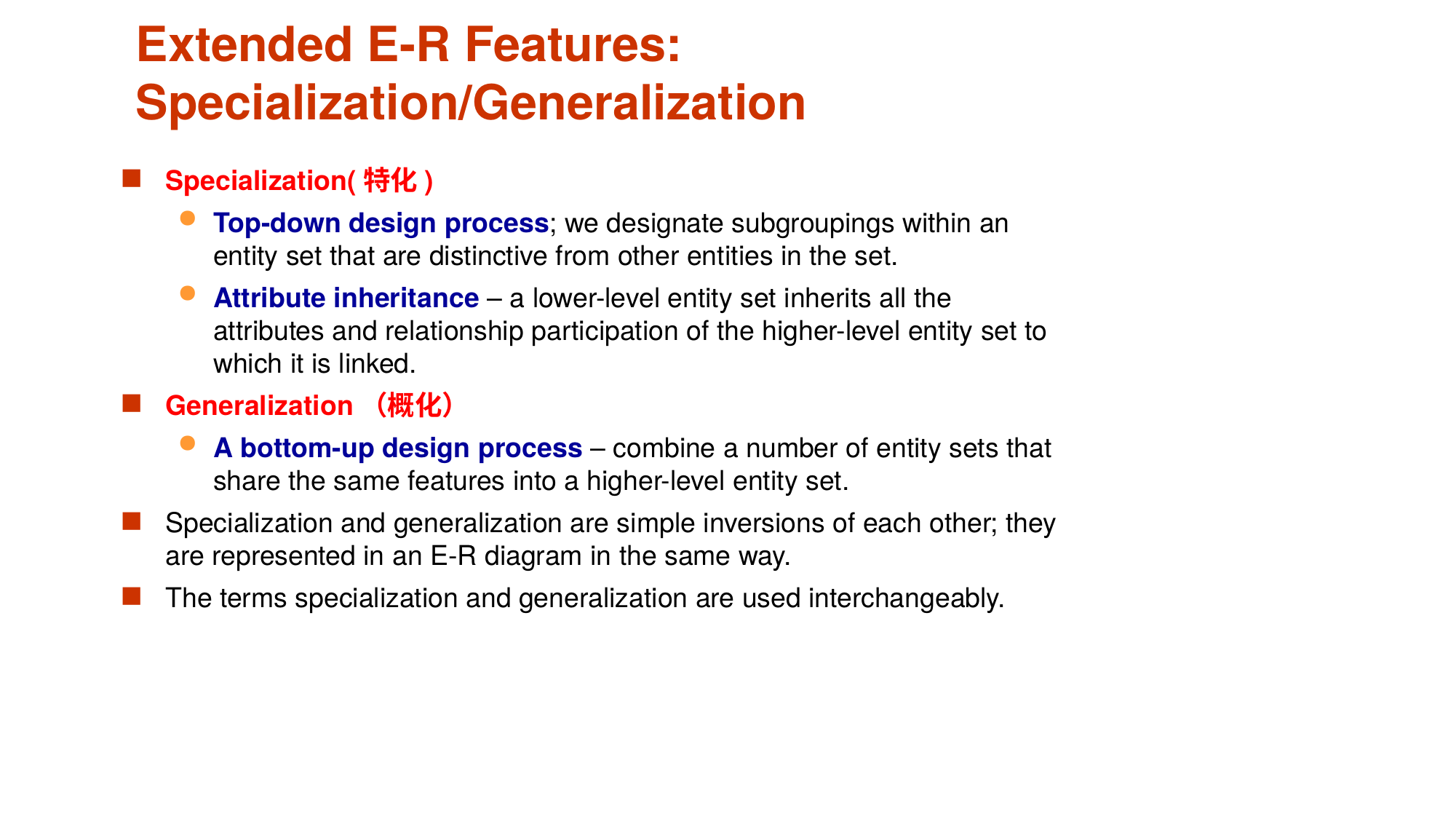

# Extended E-R Features: Specialization/Generalization
Specialization(特化)
Top-down design process; we designate subgroupings within an entity set that are distinctive from other entities in the set.
Attribute inheritance – a lower-level entity set inherits all the attributes and relationship participation of the higher-level entity set to which it is linked.
Generalization（概化）
A bottom-up design process – combine a number of entity sets that share the same features into a higher-level entity set.
Specialization and generalization are simple inversions of each other; they are represented in an E-R diagram in the same way.
The terms specialization and generalization are used interchangeably.